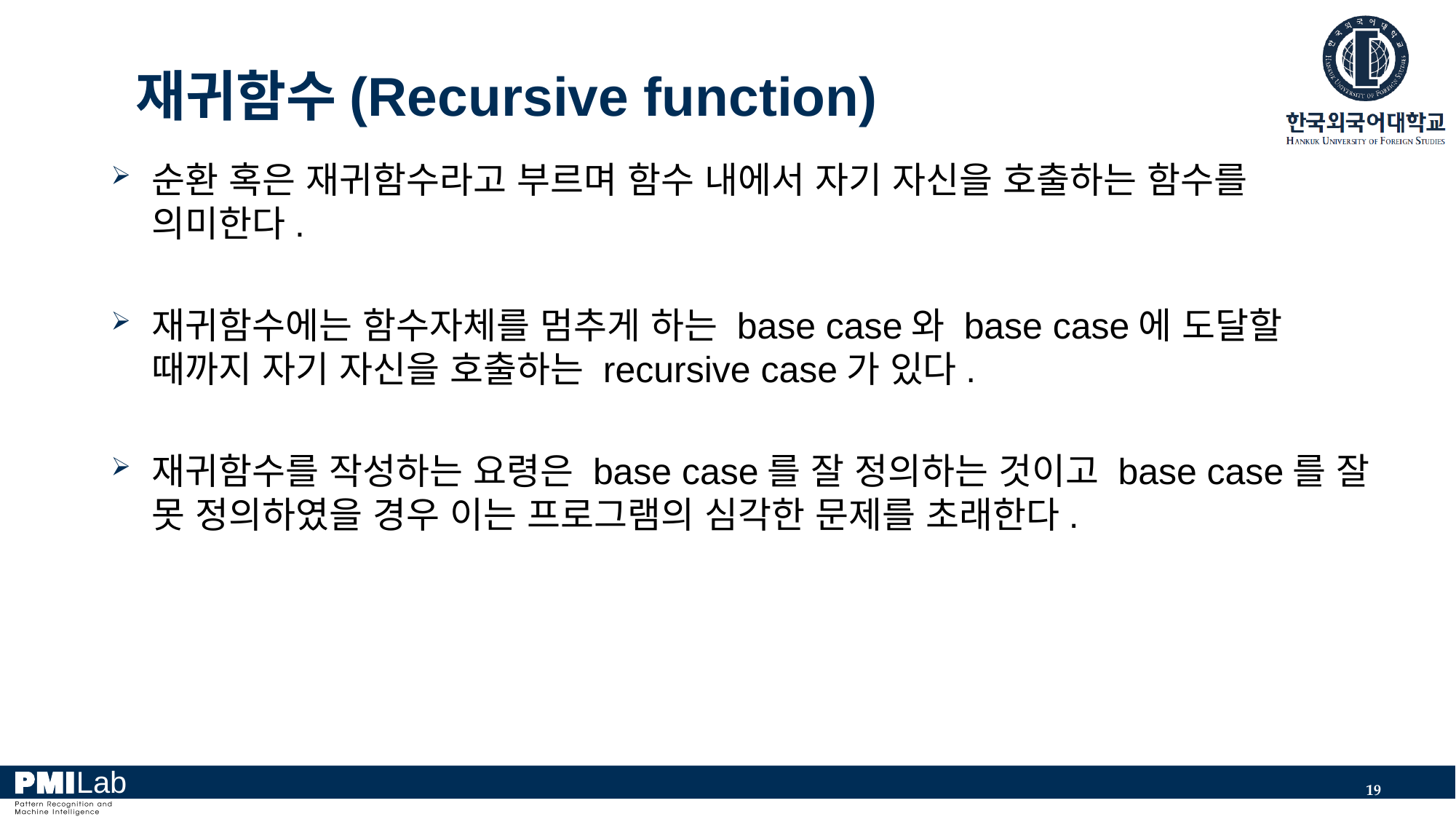

# 재귀함수(Recursive function)
순환 혹은 재귀함수라고 부르며 함수 내에서 자기 자신을 호출하는 함수를 의미한다.

재귀함수에는 함수자체를 멈추게 하는 base case와 base case에 도달할 때까지 자기 자신을 호출하는 recursive case가 있다.

재귀함수를 작성하는 요령은 base case를 잘 정의하는 것이고 base case를 잘 못 정의하였을 경우 이는 프로그램의 심각한 문제를 초래한다.
19